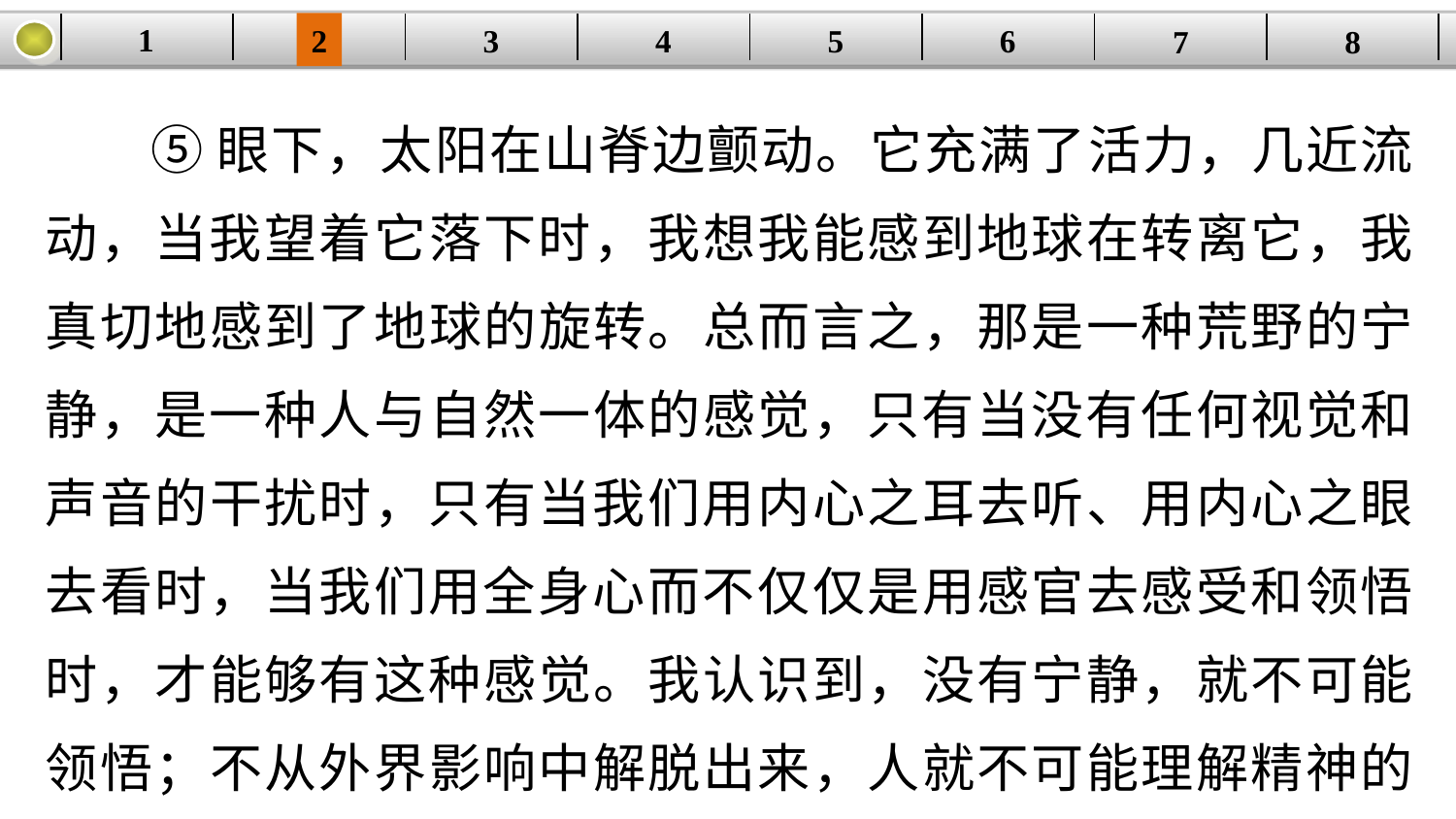

1
2
3
4
|  |  |  |  |  |  |  |  |
| --- | --- | --- | --- | --- | --- | --- | --- |
5
6
7
8

⑤眼下，太阳在山脊边颤动。它充满了活力，几近流动，当我望着它落下时，我想我能感到地球在转离它，我真切地感到了地球的旋转。总而言之，那是一种荒野的宁静，是一种人与自然一体的感觉，只有当没有任何视觉和声音的干扰时，只有当我们用内心之耳去听、用内心之眼去看时，当我们用全身心而不仅仅是用感官去感受和领悟时，才能够有这种感觉。我认识到，没有宁静，就不可能领悟；不从外界影响中解脱出来，人就不可能理解精神的意义。